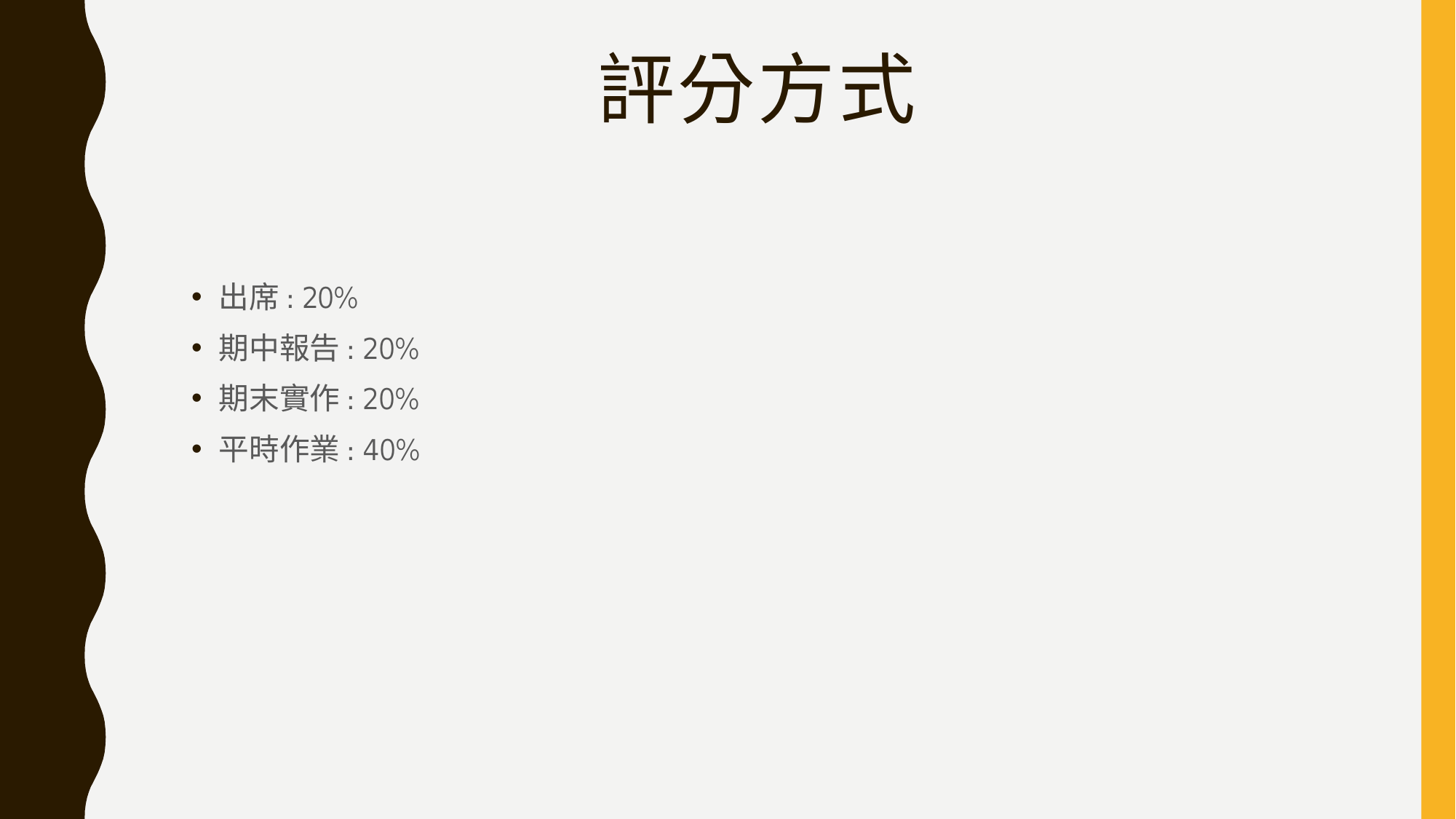

# 評分方式
出席: 20%
期中報告: 20%
期末實作: 20%
平時作業: 40%